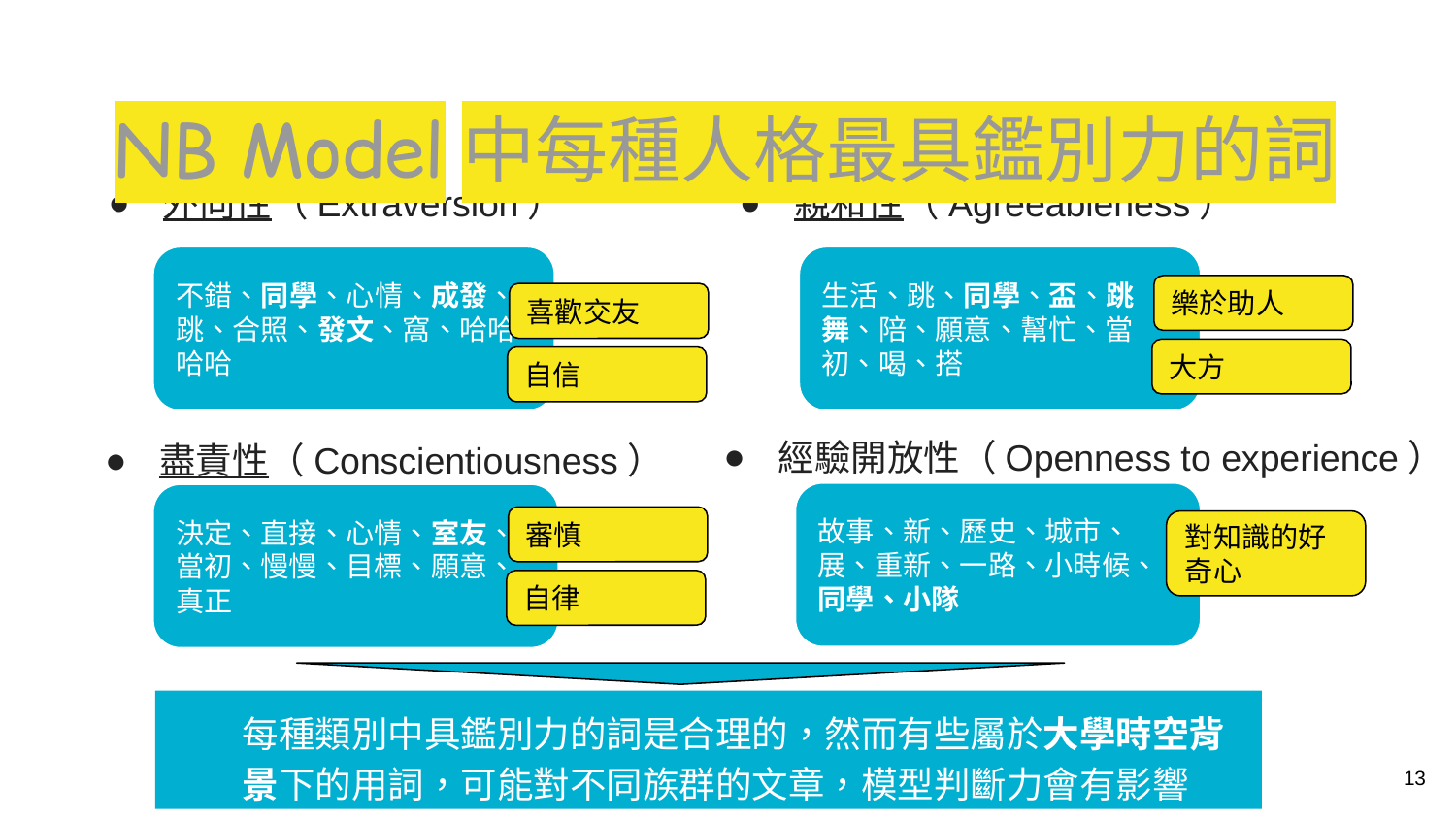

# NB Model中每種人格最具鑑別力的詞
親和性（Agreeableness）

外向性（Extraversion）
不錯、同學、心情、成發、跳、合照、發文、窩、哈哈哈哈
生活、跳、同學、盃、跳舞、陪、願意、幫忙、當初、喝、搭
樂於助人
喜歡交友
大方
自信
經驗開放性（Openness to experience）

盡責性（Conscientiousness）
故事、新、歷史、城市、展、重新、一路、小時候、同學、小隊

決定、直接、心情、室友、當初、慢慢、目標、願意、真正

審慎
對知識的好奇心
自律

每種類別中具鑑別力的詞是合理的，然而有些屬於大學時空背景下的用詞，可能對不同族群的文章，模型判斷力會有影響
13